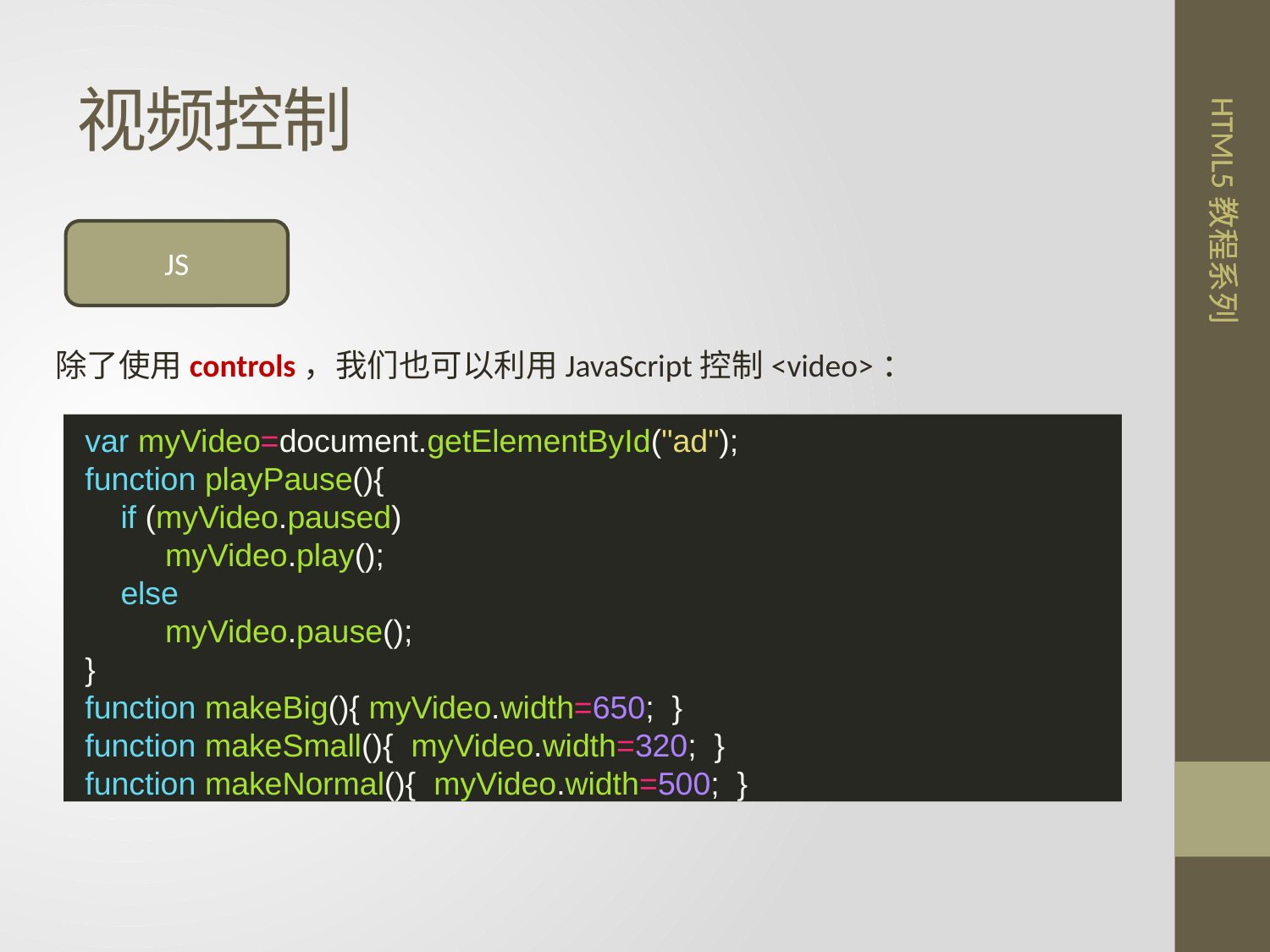

# 视频控制
JS
除了使用controls，我们也可以利用JavaScript控制<video>：
 var myVideo=document.getElementById("ad");
 function playPause(){
     if (myVideo.paused)
          myVideo.play();
     else
          myVideo.pause();
 }
 function makeBig(){ myVideo.width=650;  }
 function makeSmall(){  myVideo.width=320;  }
 function makeNormal(){  myVideo.width=500;  }